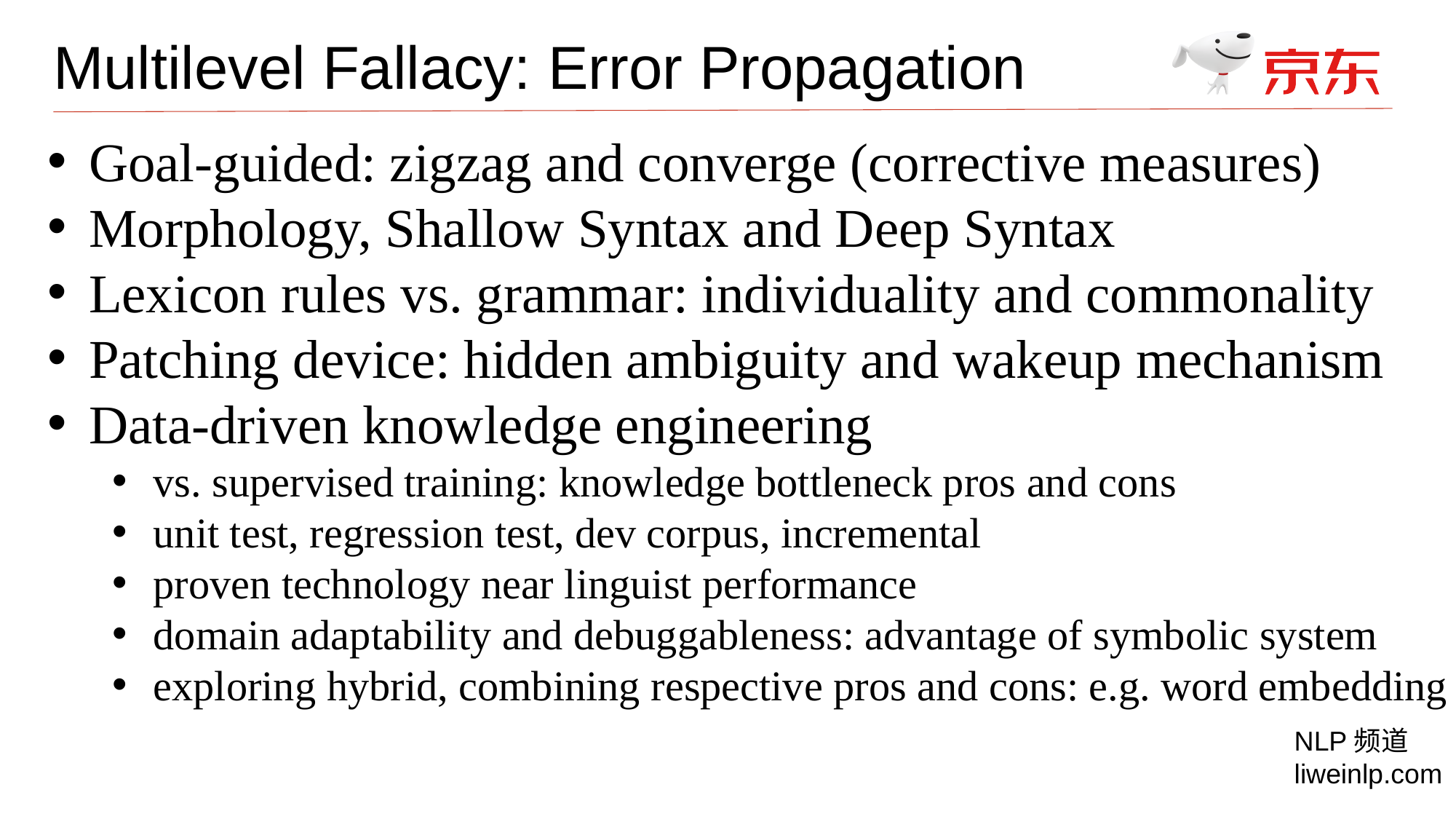

Multilevel Fallacy: Error Propagation
Goal-guided: zigzag and converge (corrective measures)
Morphology, Shallow Syntax and Deep Syntax
Lexicon rules vs. grammar: individuality and commonality
Patching device: hidden ambiguity and wakeup mechanism
Data-driven knowledge engineering
vs. supervised training: knowledge bottleneck pros and cons
unit test, regression test, dev corpus, incremental
proven technology near linguist performance
domain adaptability and debuggableness: advantage of symbolic system
exploring hybrid, combining respective pros and cons: e.g. word embedding

NLP频道 liweinlp.com